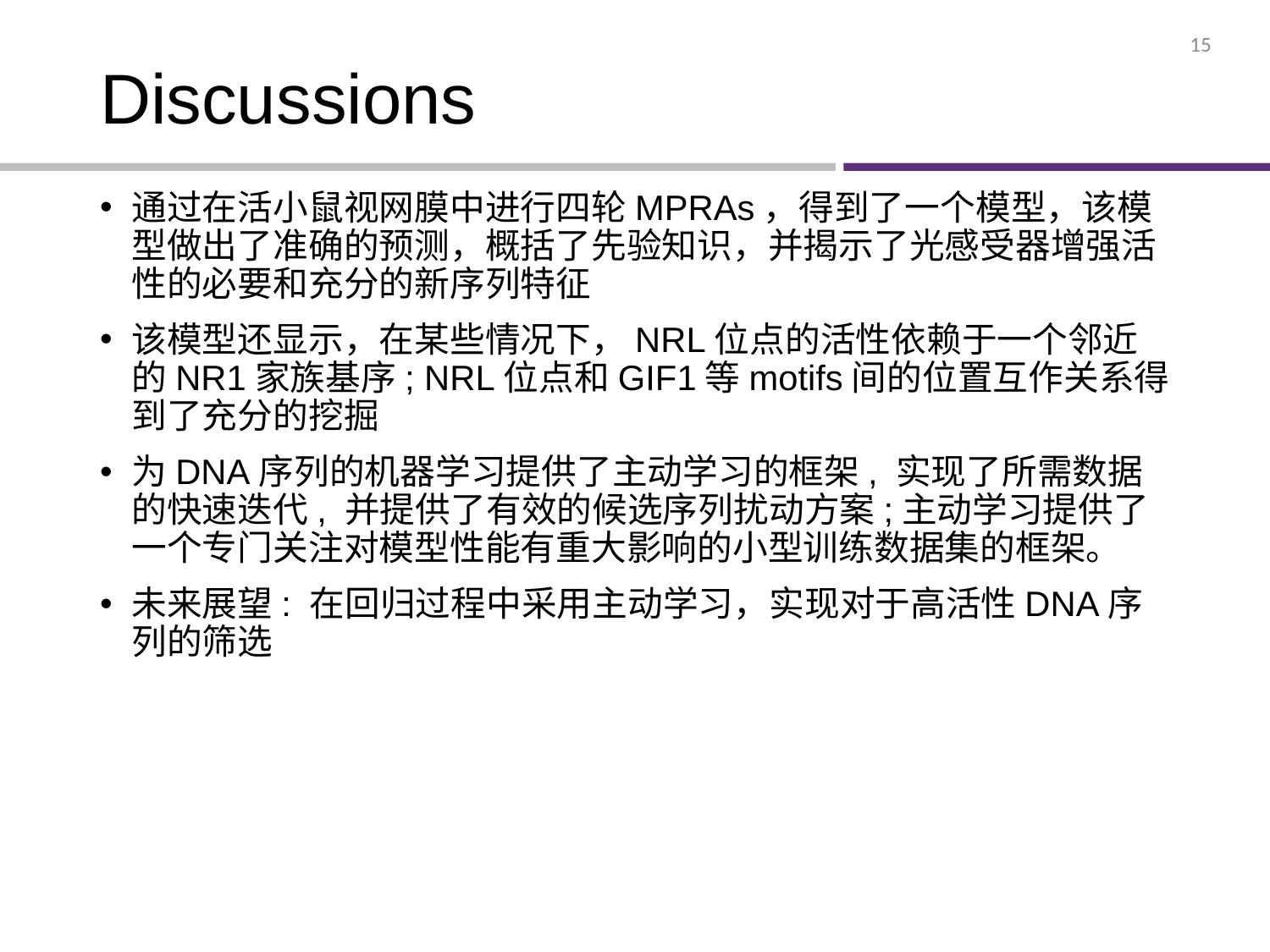

15
# Discussions
通过在活小鼠视网膜中进行四轮MPRAs，得到了一个模型，该模型做出了准确的预测，概括了先验知识，并揭示了光感受器增强活性的必要和充分的新序列特征
该模型还显示，在某些情况下，NRL位点的活性依赖于一个邻近的NR1家族基序; NRL位点和GIF1等motifs间的位置互作关系得到了充分的挖掘
为DNA序列的机器学习提供了主动学习的框架, 实现了所需数据的快速迭代, 并提供了有效的候选序列扰动方案;主动学习提供了一个专门关注对模型性能有重大影响的小型训练数据集的框架。
未来展望: 在回归过程中采用主动学习，实现对于高活性DNA序列的筛选